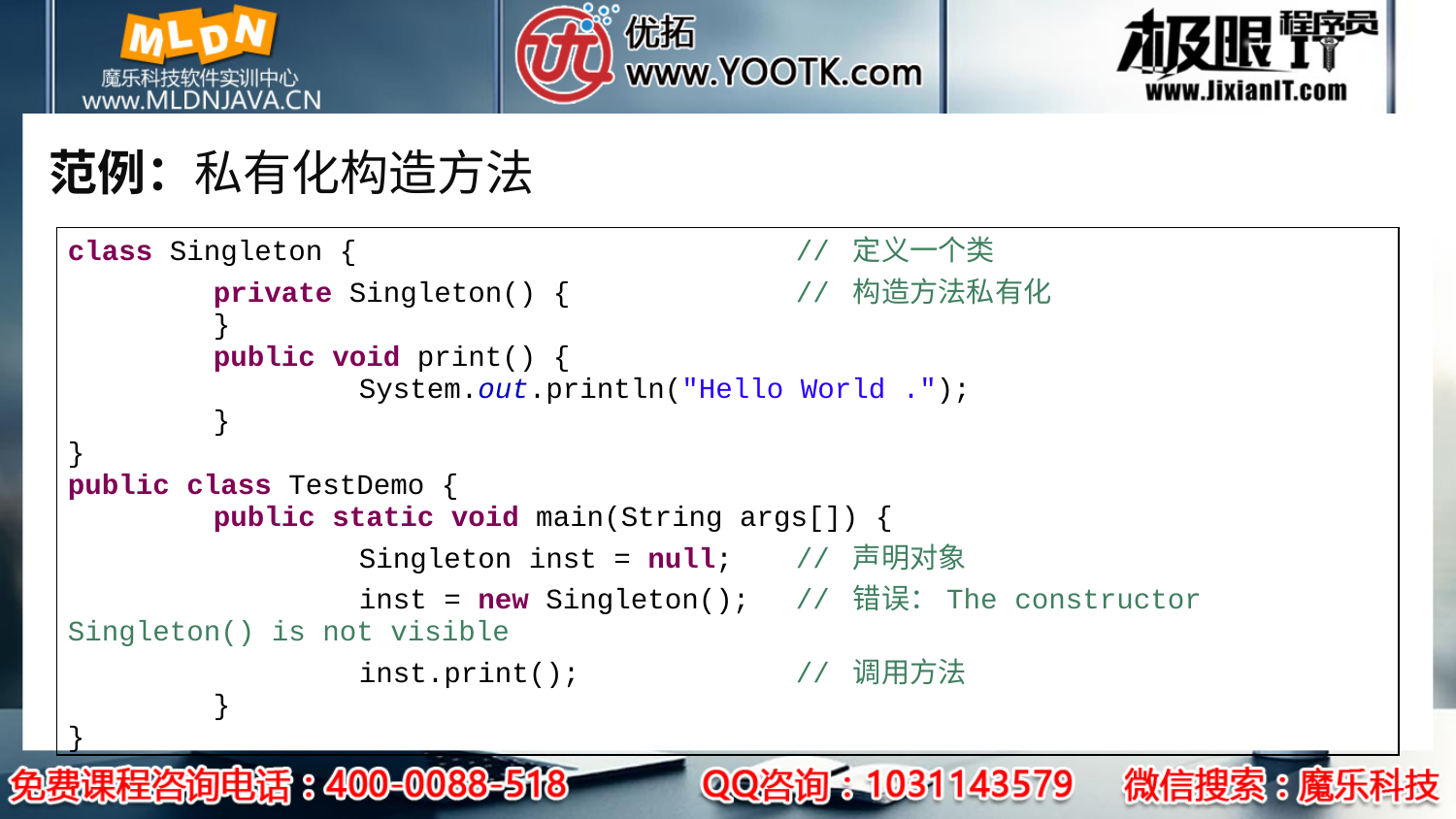

# 范例：私有化构造方法
| class Singleton { // 定义一个类 private Singleton() { // 构造方法私有化 } public void print() { System.out.println("Hello World ."); } } public class TestDemo { public static void main(String args[]) { Singleton inst = null; // 声明对象 inst = new Singleton(); // 错误：The constructor Singleton() is not visible inst.print(); // 调用方法 } } |
| --- |